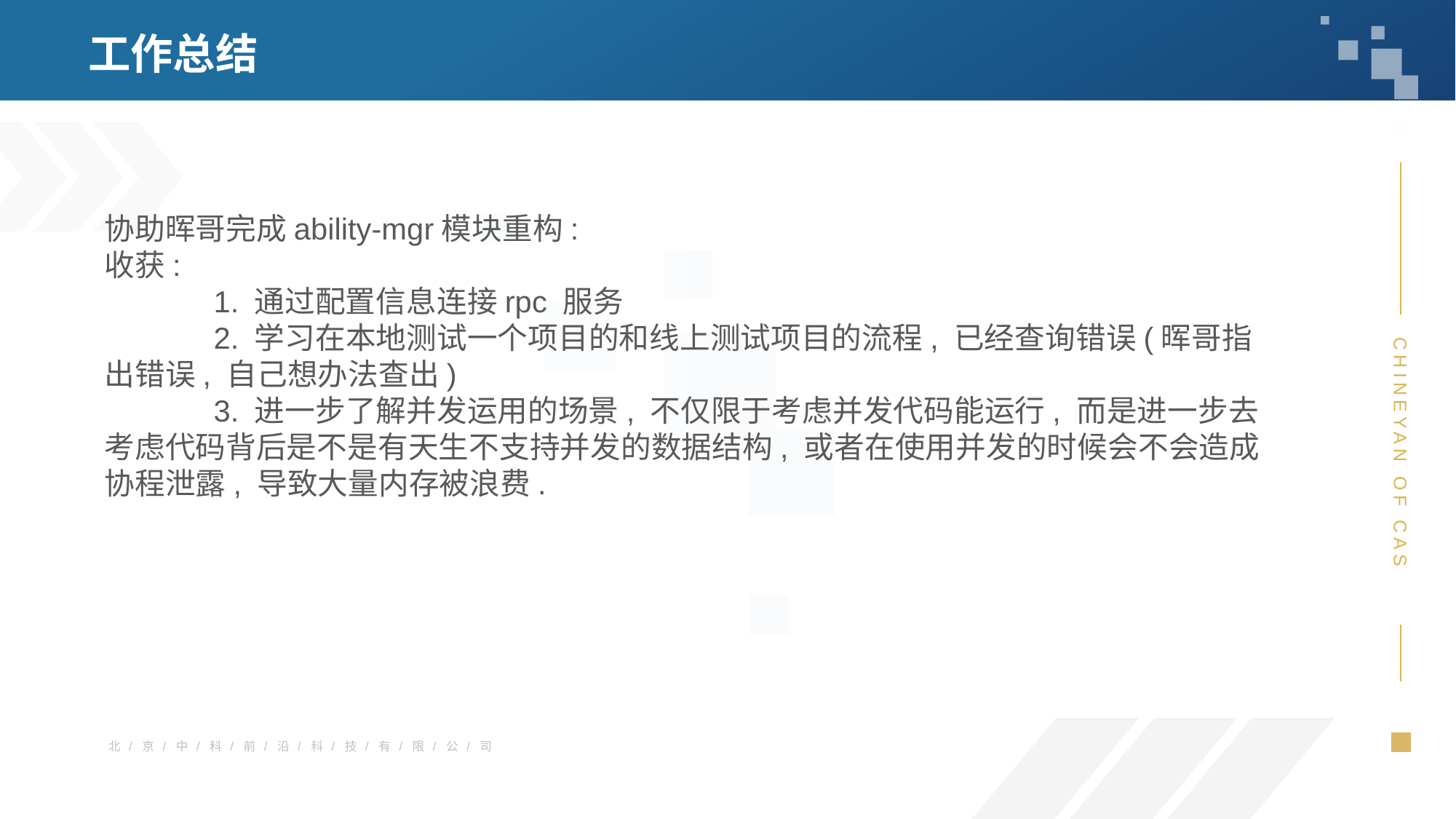

工作总结

协助晖哥完成ability-mgr模块重构:
收获:
	1. 通过配置信息连接rpc 服务
	2. 学习在本地测试一个项目的和线上测试项目的流程, 已经查询错误(晖哥指出错误, 自己想办法查出)
	3. 进一步了解并发运用的场景, 不仅限于考虑并发代码能运行, 而是进一步去考虑代码背后是不是有天生不支持并发的数据结构, 或者在使用并发的时候会不会造成协程泄露, 导致大量内存被浪费.